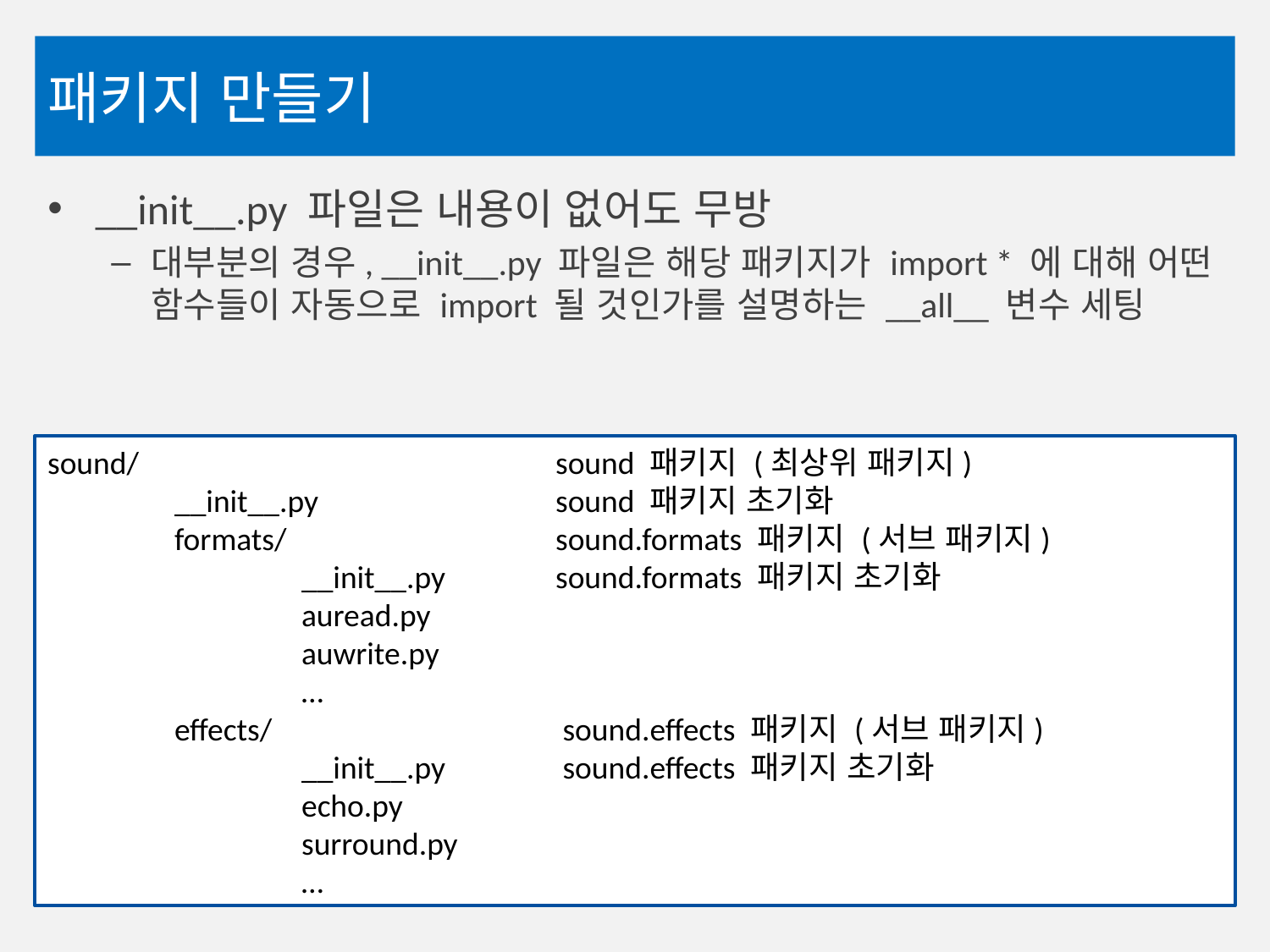

# 패키지 만들기
__init__.py 파일은 내용이 없어도 무방
대부분의 경우, __init__.py 파일은 해당 패키지가 import * 에 대해 어떤 함수들이 자동으로 import 될 것인가를 설명하는 __all__ 변수 세팅

sound/				sound 패키지 (최상위 패키지)
	__init__.py		sound 패키지 초기화
	formats/			sound.formats 패키지 (서브 패키지)
		__init__.py	sound.formats 패키지 초기화
		auread.py
		auwrite.py
		…
	effects/			 sound.effects 패키지 (서브 패키지)
		__init__.py	 sound.effects 패키지 초기화
		echo.py
		surround.py
		…